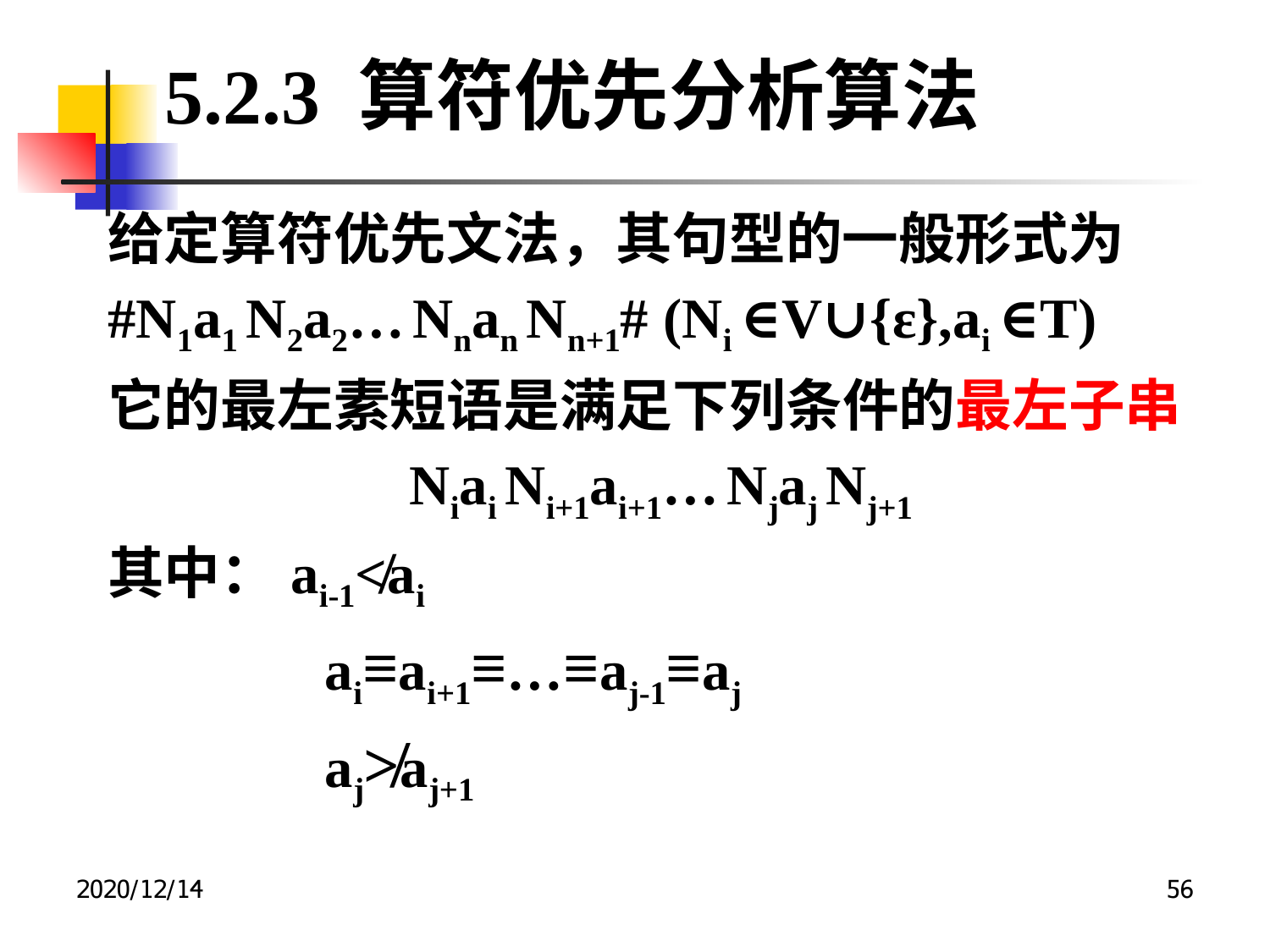

5.2.3 算符优先分析算法
给定算符优先文法，其句型的一般形式为
#N1a1 N2a2… Nnan Nn+1# (Ni ∈V∪{ε},ai ∈T)
它的最左素短语是满足下列条件的最左子串
			Niai Ni+1ai+1… Njaj Nj+1
其中：ai-1≮ai
		   ai≡ai+1≡…≡aj-1≡aj
		   aj≯aj+1
2020/12/14
56